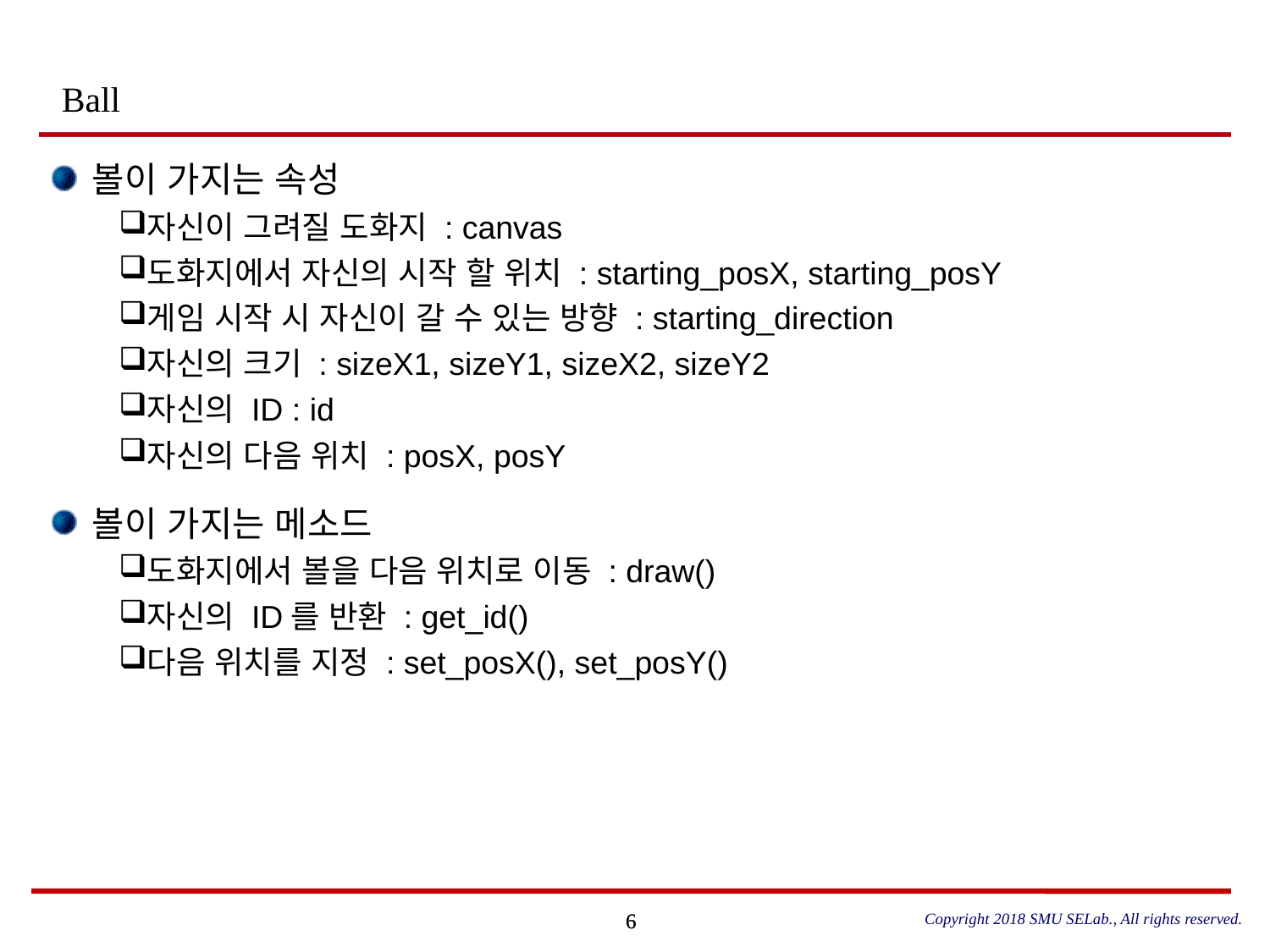

# Ball
볼이 가지는 속성
자신이 그려질 도화지 : canvas
도화지에서 자신의 시작 할 위치 : starting_posX, starting_posY
게임 시작 시 자신이 갈 수 있는 방향 : starting_direction
자신의 크기 : sizeX1, sizeY1, sizeX2, sizeY2
자신의 ID : id
자신의 다음 위치 : posX, posY
볼이 가지는 메소드
도화지에서 볼을 다음 위치로 이동 : draw()
자신의 ID를 반환 : get_id()
다음 위치를 지정 : set_posX(), set_posY()
Copyright 2018 SMU SELab., All rights reserved.